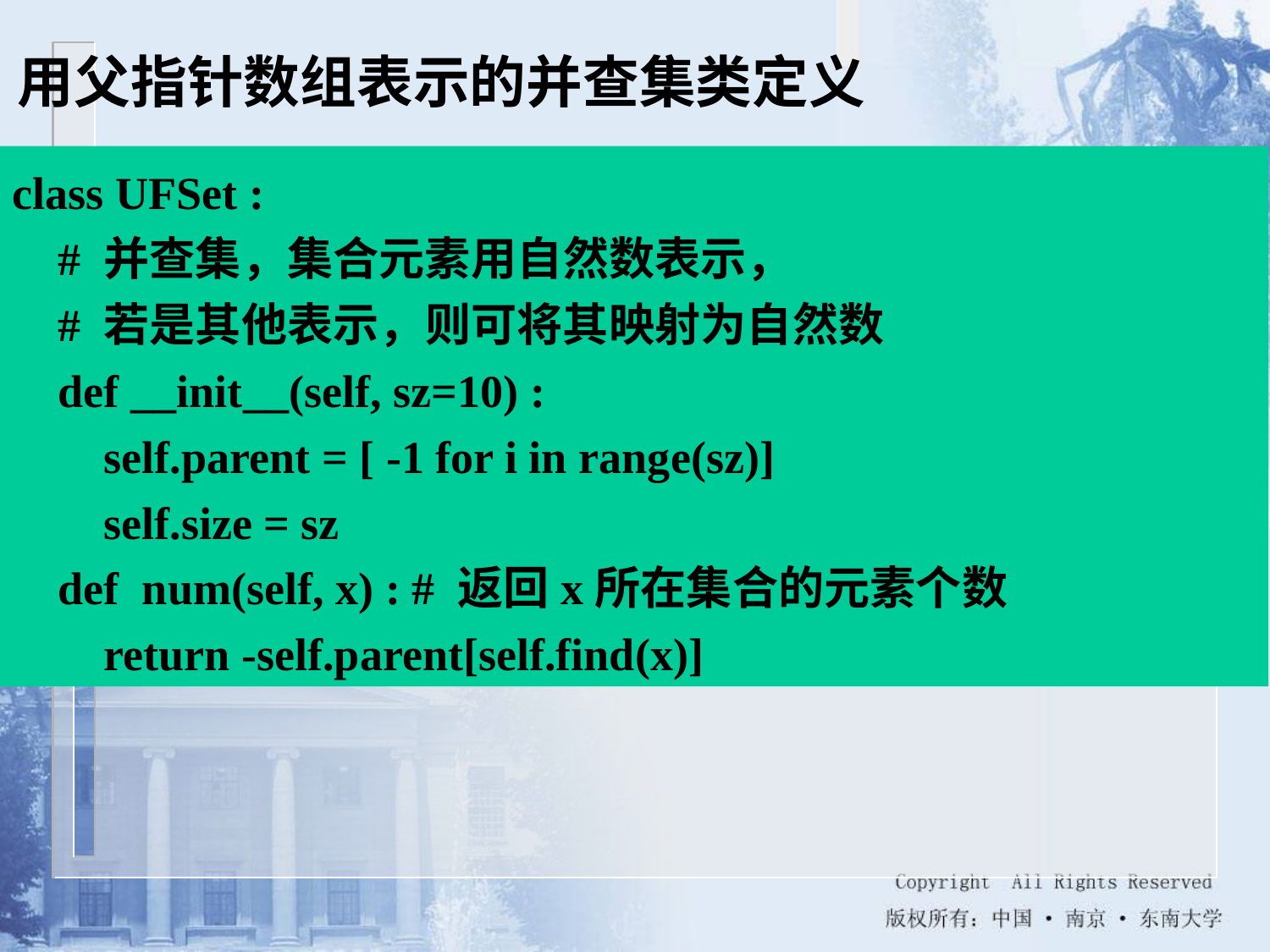

用父指针数组表示的并查集类定义
class UFSet :
    # 并查集，集合元素用自然数表示，
    # 若是其他表示，则可将其映射为自然数
    def __init__(self, sz=10) :
        self.parent = [ -1 for i in range(sz)]
        self.size = sz
    def  num(self, x) : # 返回x所在集合的元素个数
        return -self.parent[self.find(x)]